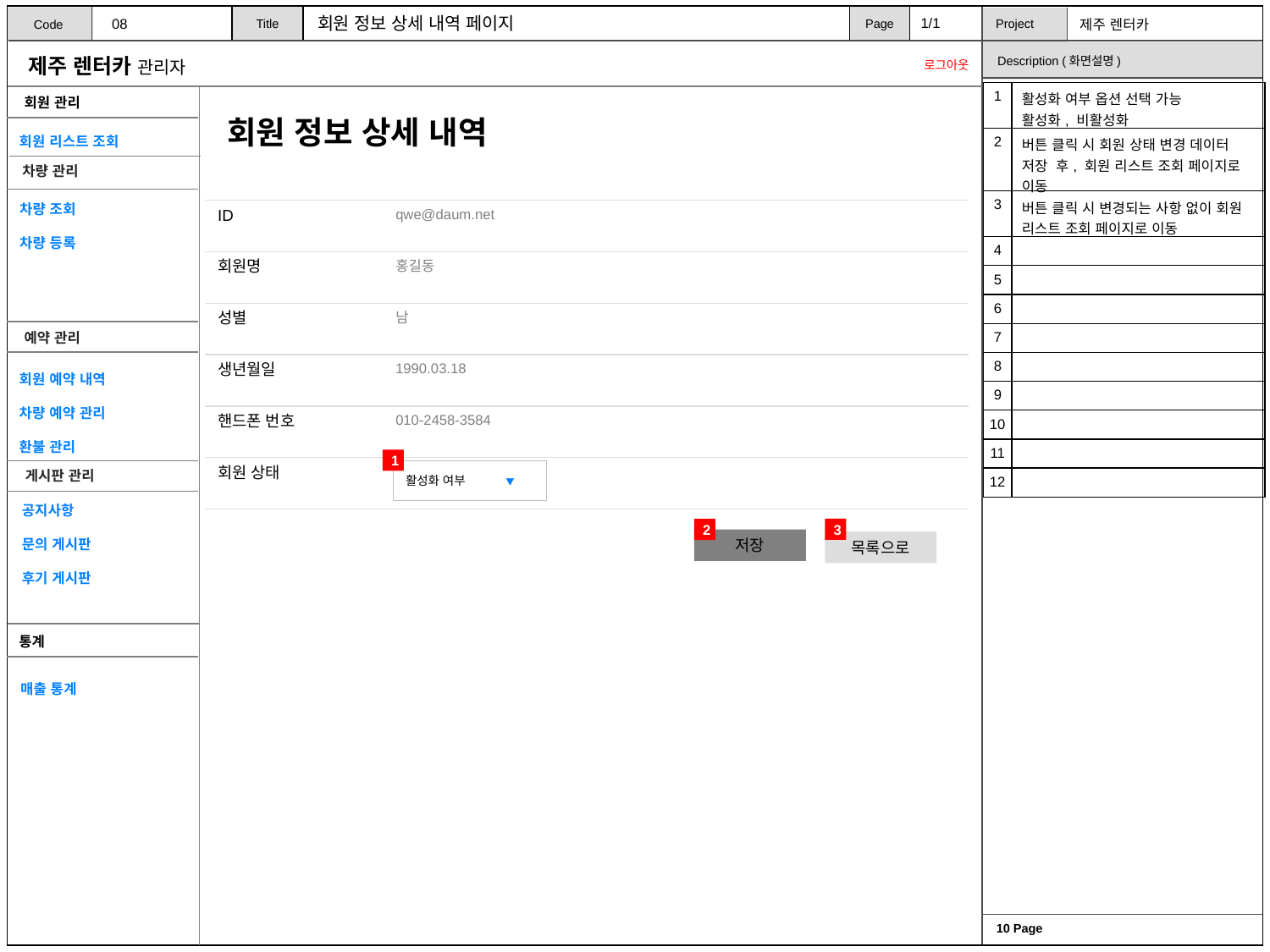

회원 정보 상세 내역 페이지
1/1
08
| 1 | 활성화 여부 옵션 선택 가능 활성화, 비활성화 |
| --- | --- |
| 2 | 버튼 클릭 시 회원 상태 변경 데이터 저장 후, 회원 리스트 조회 페이지로 이동 |
| 3 | 버튼 클릭 시 변경되는 사항 없이 회원 리스트 조회 페이지로 이동 |
| 4 |  |
| 5 |  |
| 6 |  |
| 7 |  |
| 8 |  |
| 9 |  |
| 10 |  |
| 11 |  |
| 12 |  |
회원 정보 상세 내역
|  |  |
| --- | --- |
| ID | qwe@daum.net |
| 회원명 | 홍길동 |
| 성별 | 남 |
| 생년월일 | 1990.03.18 |
| 핸드폰 번호 | 010-2458-3584 |
| 회원 상태 |  |
1
활성화 여부            ▼
3
2
저장
목록으로